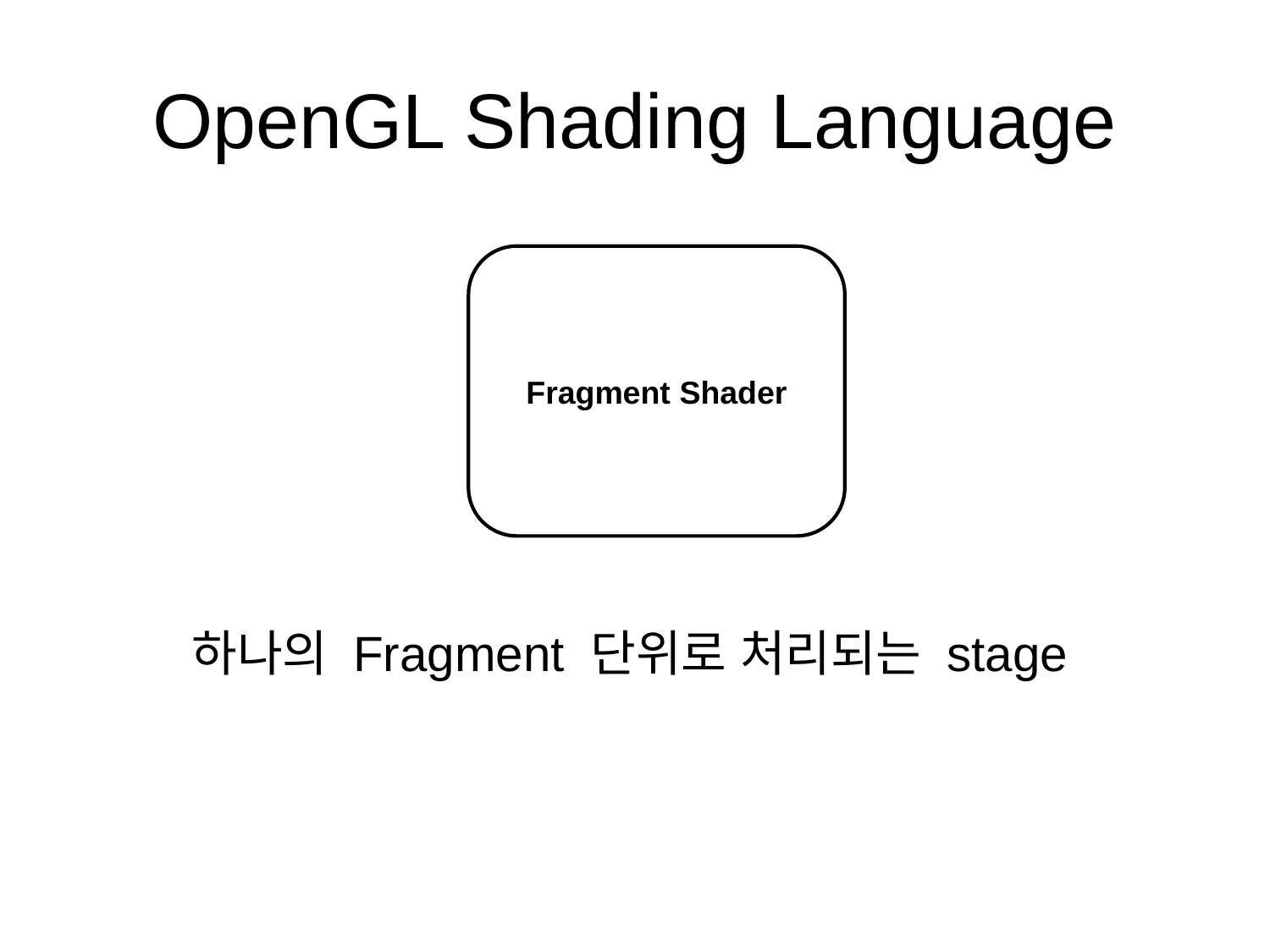

# OpenGL Shading Language
Fragment Shader
하나의 Fragment 단위로 처리되는 stage